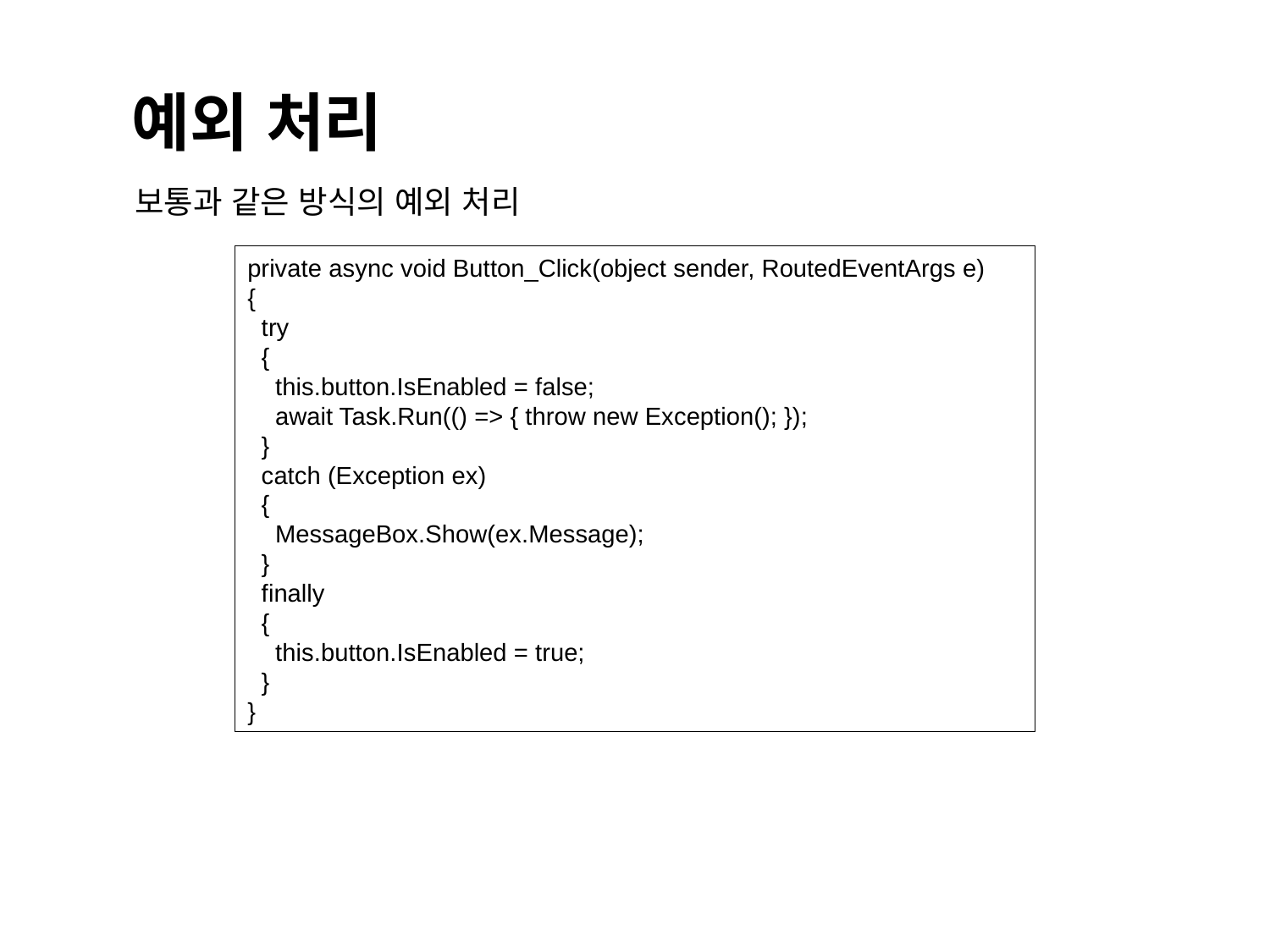

예외 처리
보통과 같은 방식의 예외 처리
private async void Button_Click(object sender, RoutedEventArgs e)
{
  try
  {
    this.button.IsEnabled = false;
    await Task.Run(() => { throw new Exception(); });
  }
  catch (Exception ex)
  {
    MessageBox.Show(ex.Message);
  }
  finally
  {
    this.button.IsEnabled = true;
  }
}